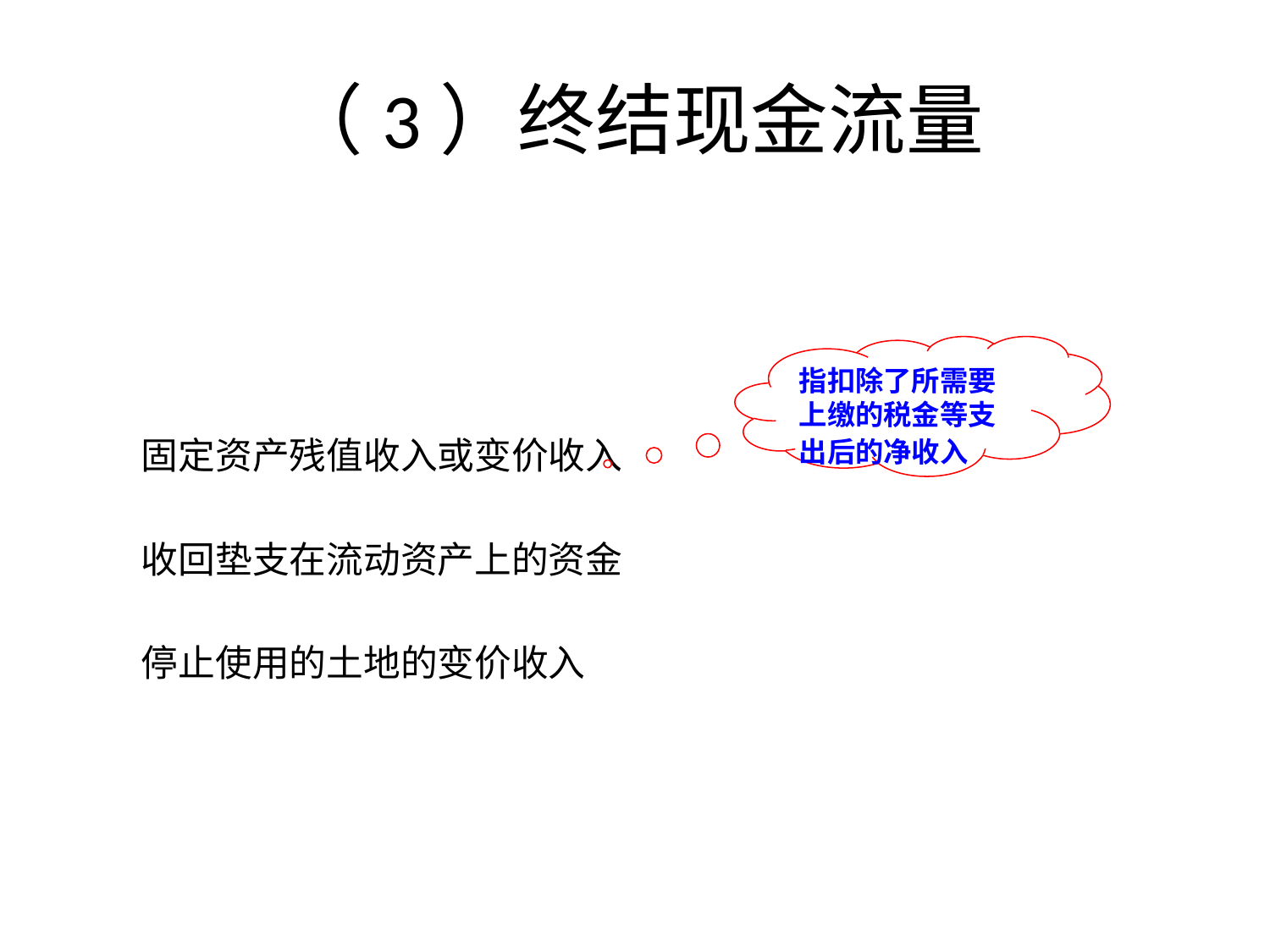

（3）终结现金流量
指扣除了所需要上缴的税金等支出后的净收入
固定资产残值收入或变价收入

收回垫支在流动资产上的资金

停止使用的土地的变价收入